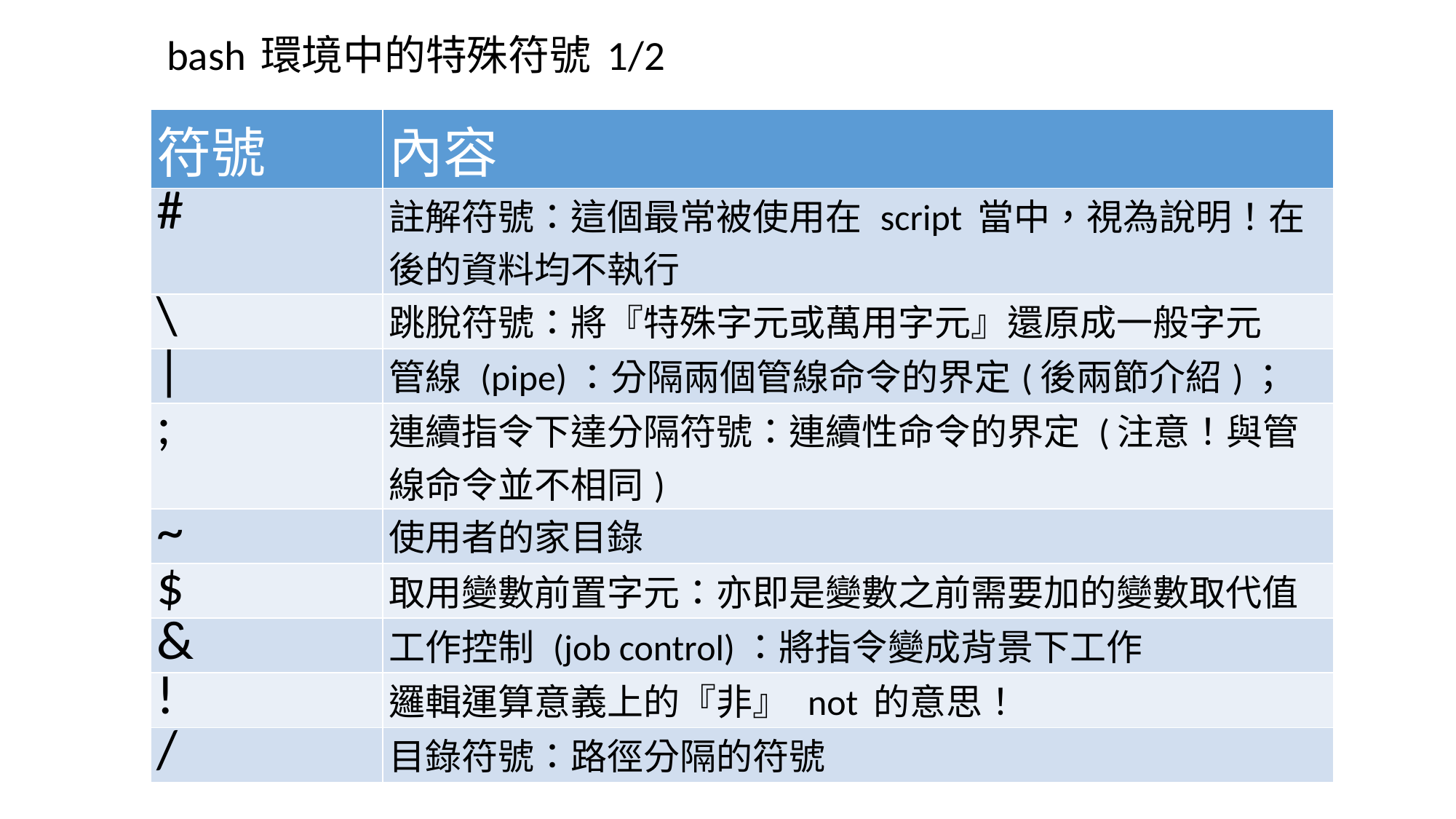

# bash 環境中的特殊符號 1/2
| 符號 | 內容 |
| --- | --- |
| # | 註解符號：這個最常被使用在 script 當中，視為說明！在後的資料均不執行 |
| \ | 跳脫符號：將『特殊字元或萬用字元』還原成一般字元 |
| | | 管線 (pipe)：分隔兩個管線命令的界定(後兩節介紹)； |
| ; | 連續指令下達分隔符號：連續性命令的界定 (注意！與管線命令並不相同) |
| ~ | 使用者的家目錄 |
| $ | 取用變數前置字元：亦即是變數之前需要加的變數取代值 |
| & | 工作控制 (job control)：將指令變成背景下工作 |
| ! | 邏輯運算意義上的『非』 not 的意思！ |
| / | 目錄符號：路徑分隔的符號 |